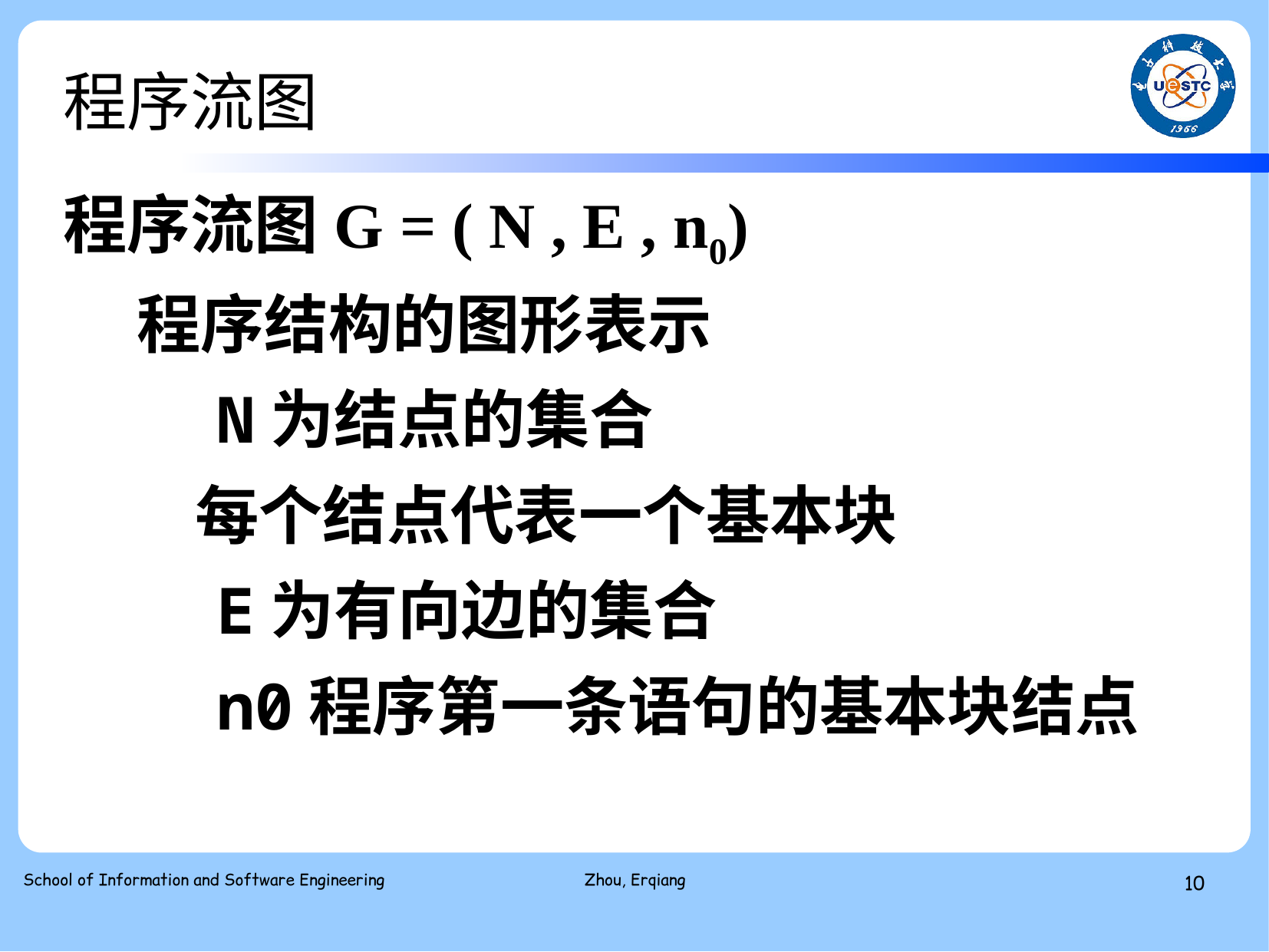

# 程序流图
程序流图G = ( N , E , n0)
    程序结构的图形表示
    N为结点的集合
        每个结点代表一个基本块
    E为有向边的集合
    n0程序第一条语句的基本块结点
 School of Information and Software Engineering
Zhou, Erqiang
10